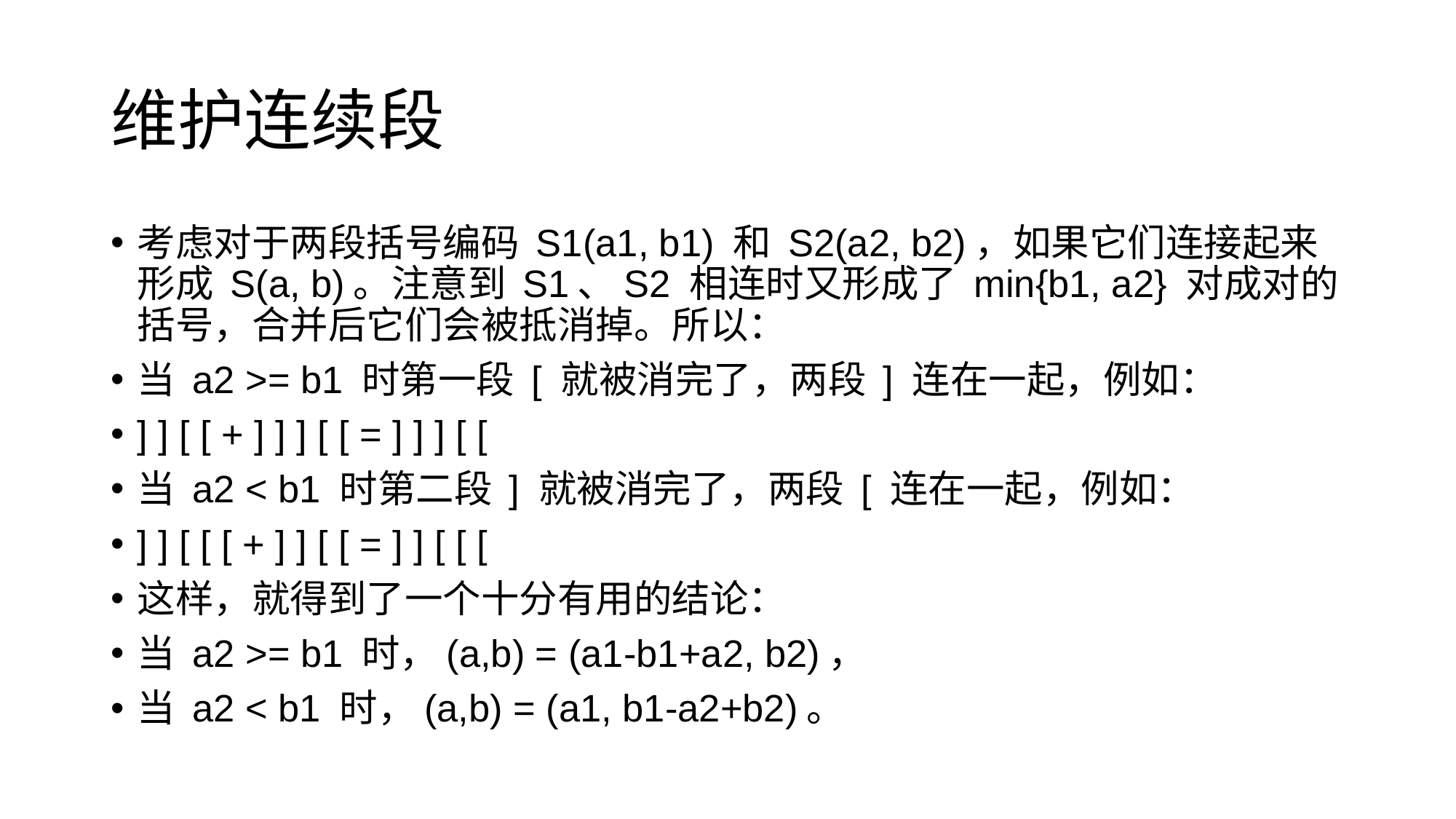

# 维护连续段
考虑对于两段括号编码 S1(a1, b1) 和 S2(a2, b2)，如果它们连接起来形成 S(a, b)。注意到 S1、S2 相连时又形成了 min{b1, a2} 对成对的括号，合并后它们会被抵消掉。所以：
当 a2 >= b1 时第一段 [ 就被消完了，两段 ] 连在一起，例如：
] ] [ [ + ] ] ] [ [ = ] ] ] [ [
当 a2 < b1 时第二段 ] 就被消完了，两段 [ 连在一起，例如：
] ] [ [ [ + ] ] [ [ = ] ] [ [ [
这样，就得到了一个十分有用的结论：
当 a2 >= b1 时，(a,b) = (a1-b1+a2, b2)，
当 a2 < b1 时，(a,b) = (a1, b1-a2+b2)。